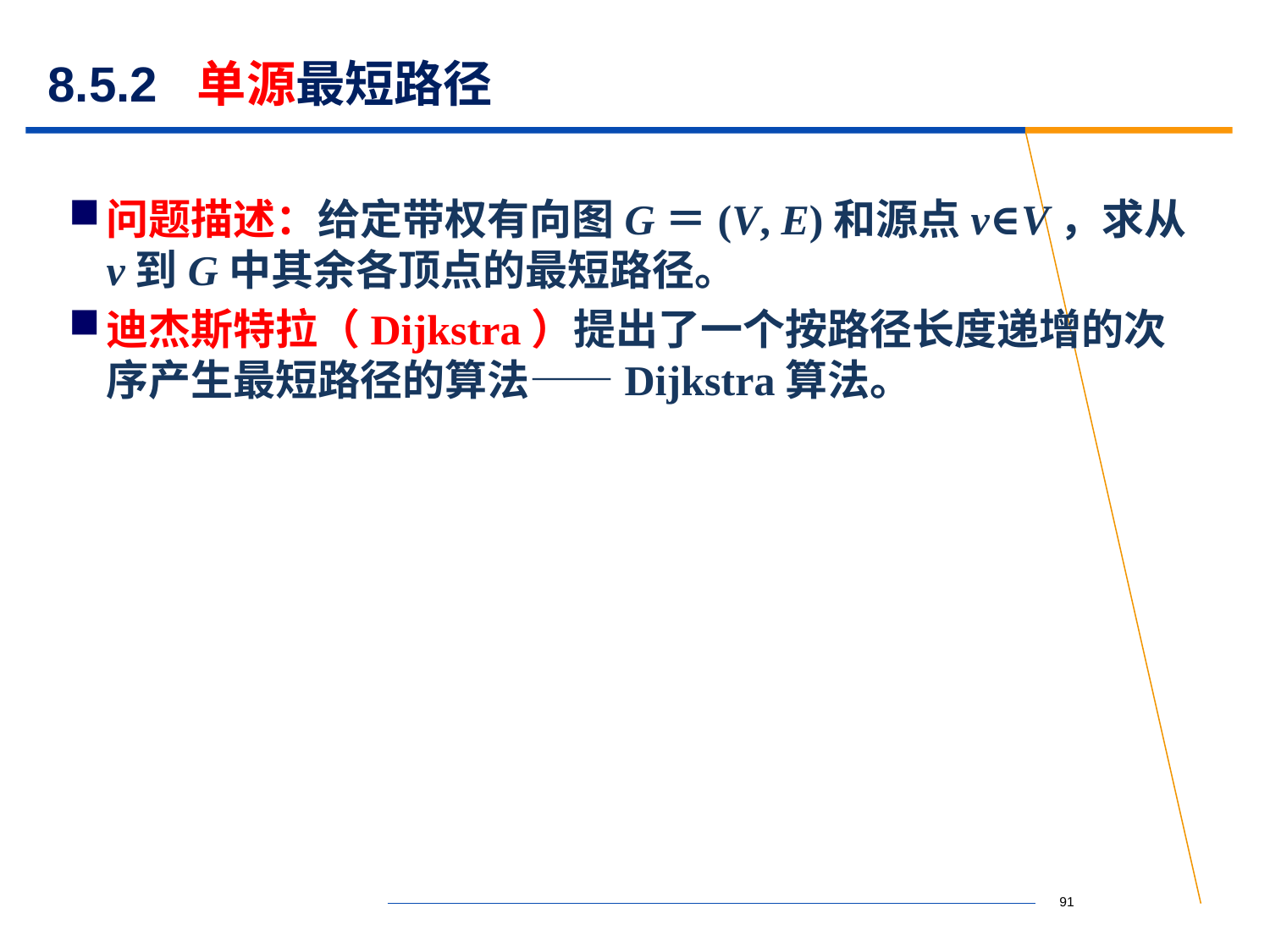

# 8.5.2  单源最短路径
问题描述：给定带权有向图G＝(V, E)和源点v∈V，求从v到G中其余各顶点的最短路径。
迪杰斯特拉（Dijkstra）提出了一个按路径长度递增的次序产生最短路径的算法——Dijkstra算法。